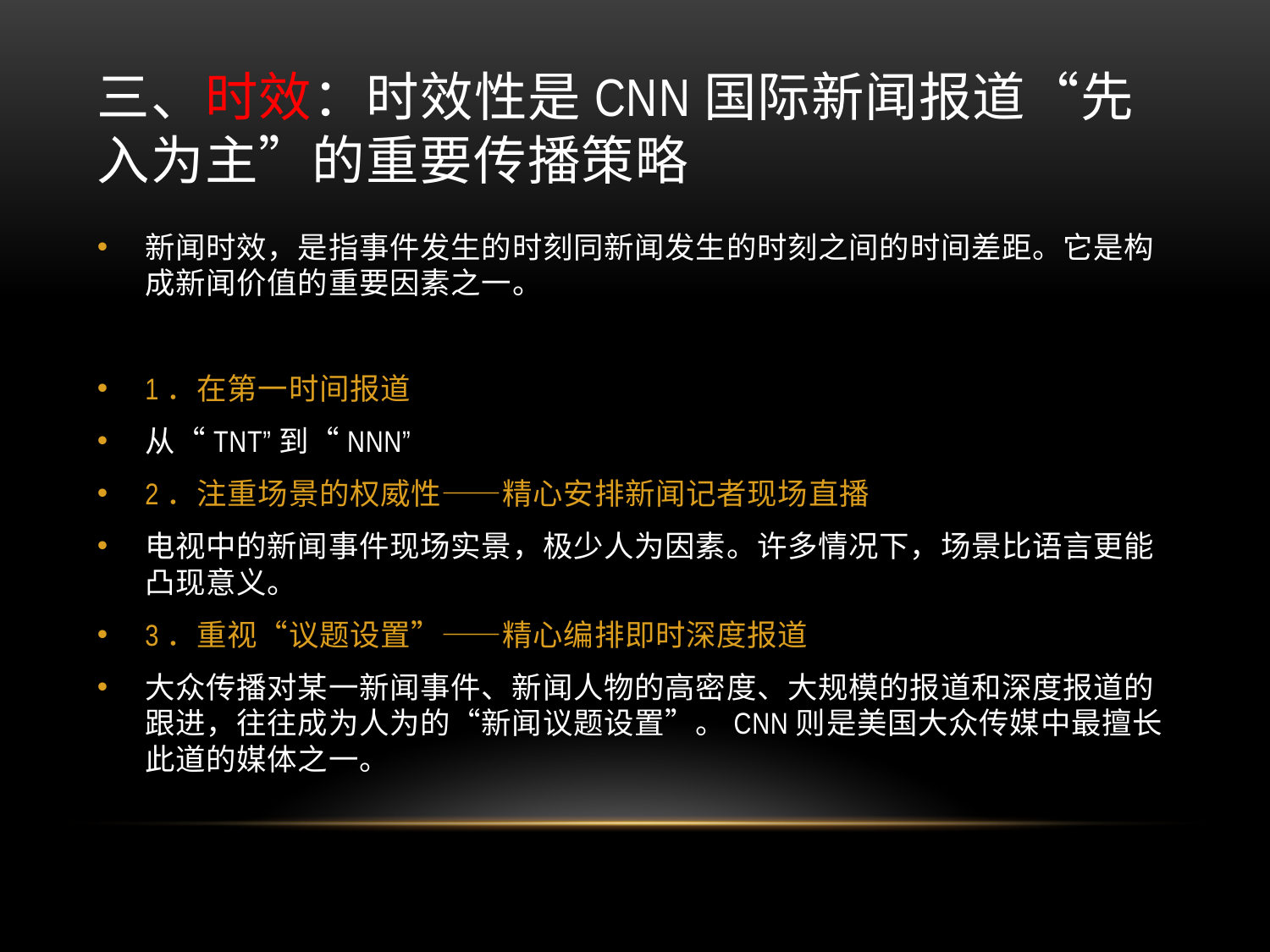

# 三、时效：时效性是CNN国际新闻报道“先入为主”的重要传播策略
新闻时效，是指事件发生的时刻同新闻发生的时刻之间的时间差距。它是构成新闻价值的重要因素之一。

1．在第一时间报道
从“TNT”到“NNN”
2．注重场景的权威性——精心安排新闻记者现场直播
电视中的新闻事件现场实景，极少人为因素。许多情况下，场景比语言更能凸现意义。
3．重视“议题设置”——精心编排即时深度报道
大众传播对某一新闻事件、新闻人物的高密度、大规模的报道和深度报道的跟进，往往成为人为的“新闻议题设置”。CNN则是美国大众传媒中最擅长此道的媒体之一。